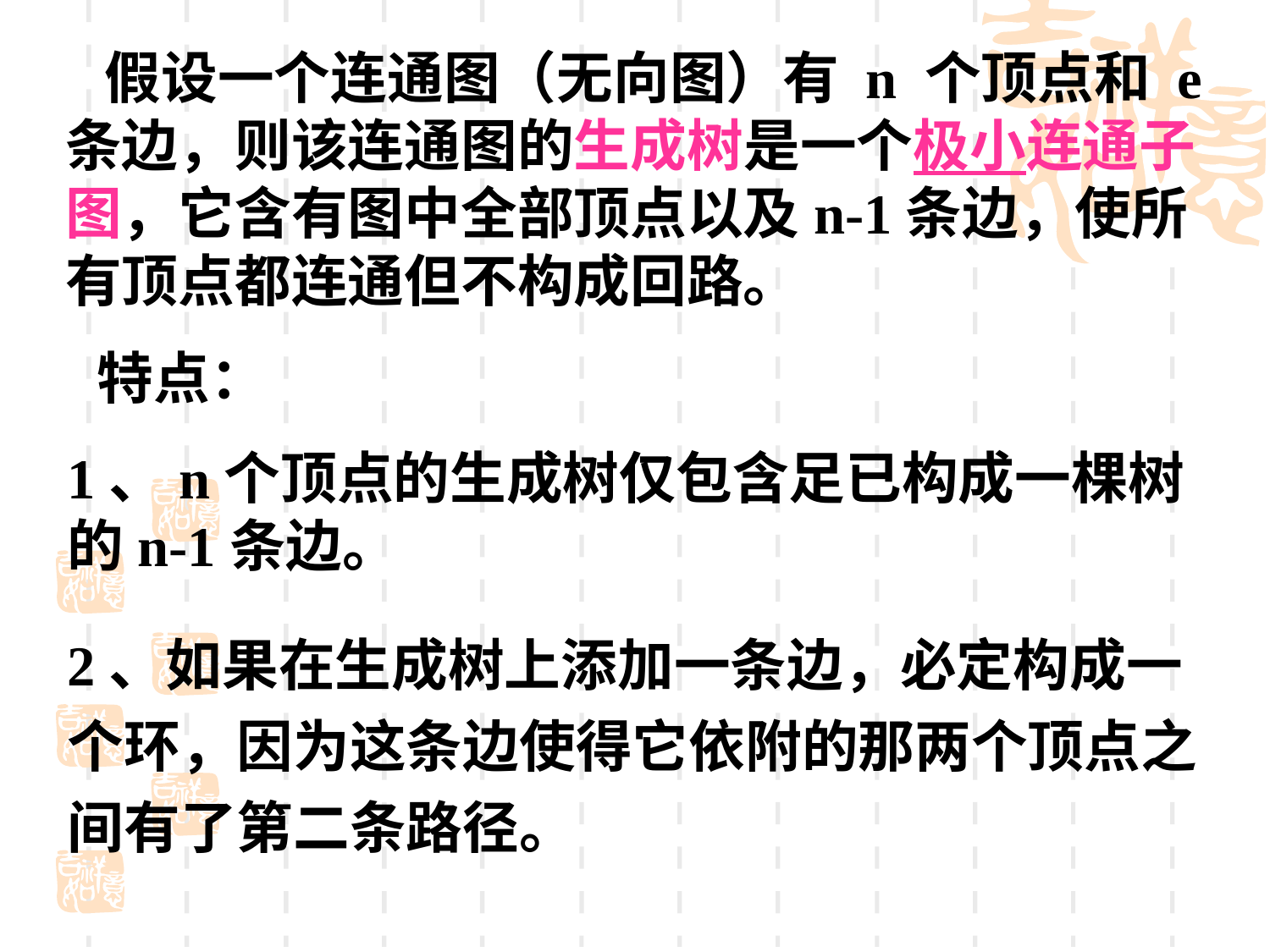

假设一个连通图（无向图）有 n 个顶点和 e 条边，则该连通图的生成树是一个极小连通子图，它含有图中全部顶点以及n-1条边，使所有顶点都连通但不构成回路。
特点：
1、n个顶点的生成树仅包含足已构成一棵树的n-1条边。
2、如果在生成树上添加一条边，必定构成一个环，因为这条边使得它依附的那两个顶点之间有了第二条路径。